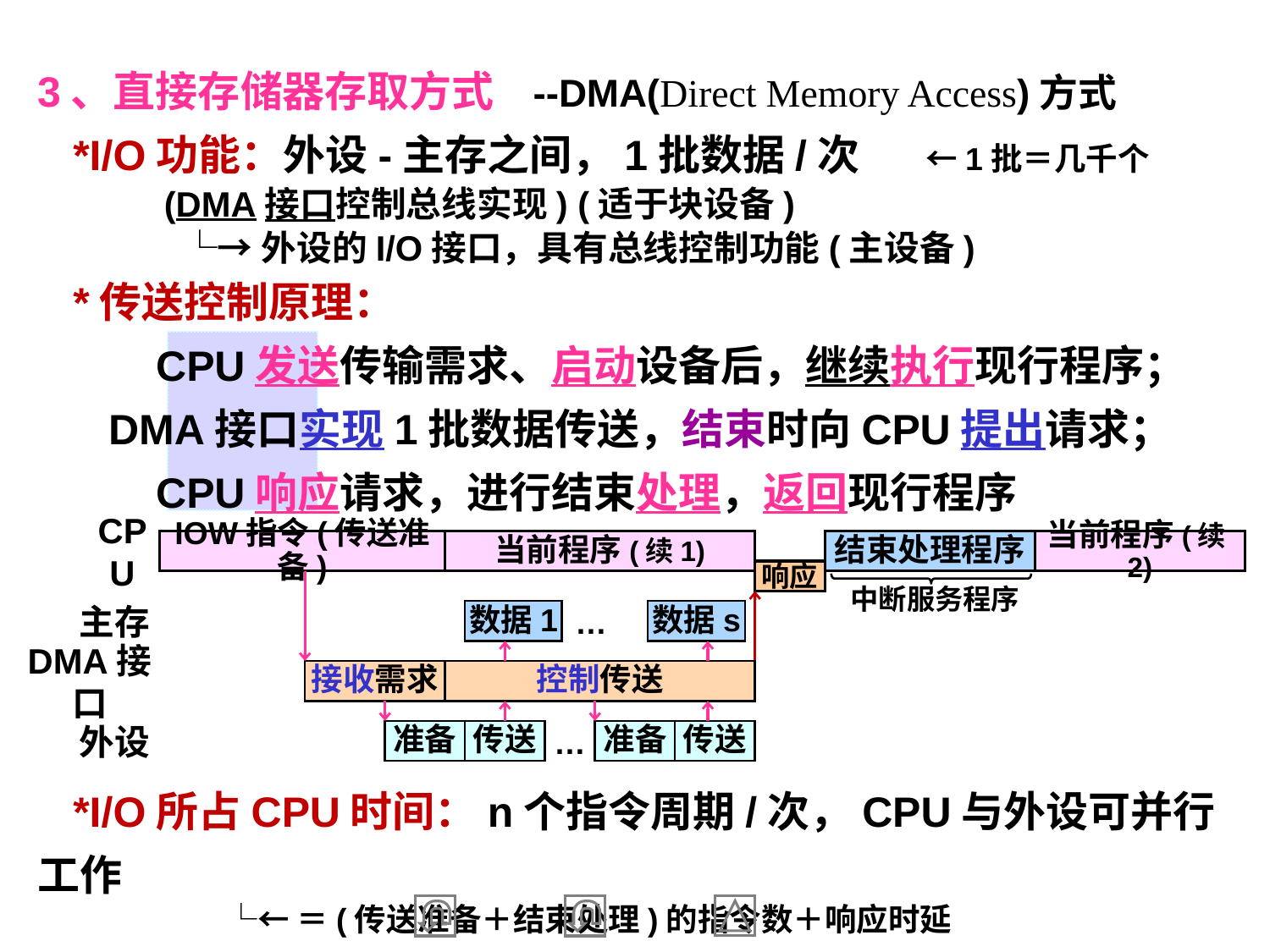

3、直接存储器存取方式   --DMA(Direct Memory Access)方式
   *I/O功能：外设-主存之间，1批数据/次       ←1批＝几千个
             (DMA接口控制总线实现) (适于块设备)
                  └→外设的I/O接口，具有总线控制功能(主设备)
   *传送控制原理：
          CPU发送传输需求、启动设备后，继续执行现行程序；
      DMA接口实现1批数据传送，结束时向CPU提出请求；
          CPU响应请求，进行结束处理，返回现行程序

CPU
结束处理程序
IOW指令(传送准备)
当前程序(续1)
当前程序(续2)
响应
中断服务程序
主存
数据1
…
数据s
DMA接口
接收需求
控制传送
外设
准备
传送
…
准备
传送
   *I/O所占CPU时间：n个指令周期/次，CPU与外设可并行工作
                           └←＝(传送准备＋结束处理)的指令数＋响应时延

14